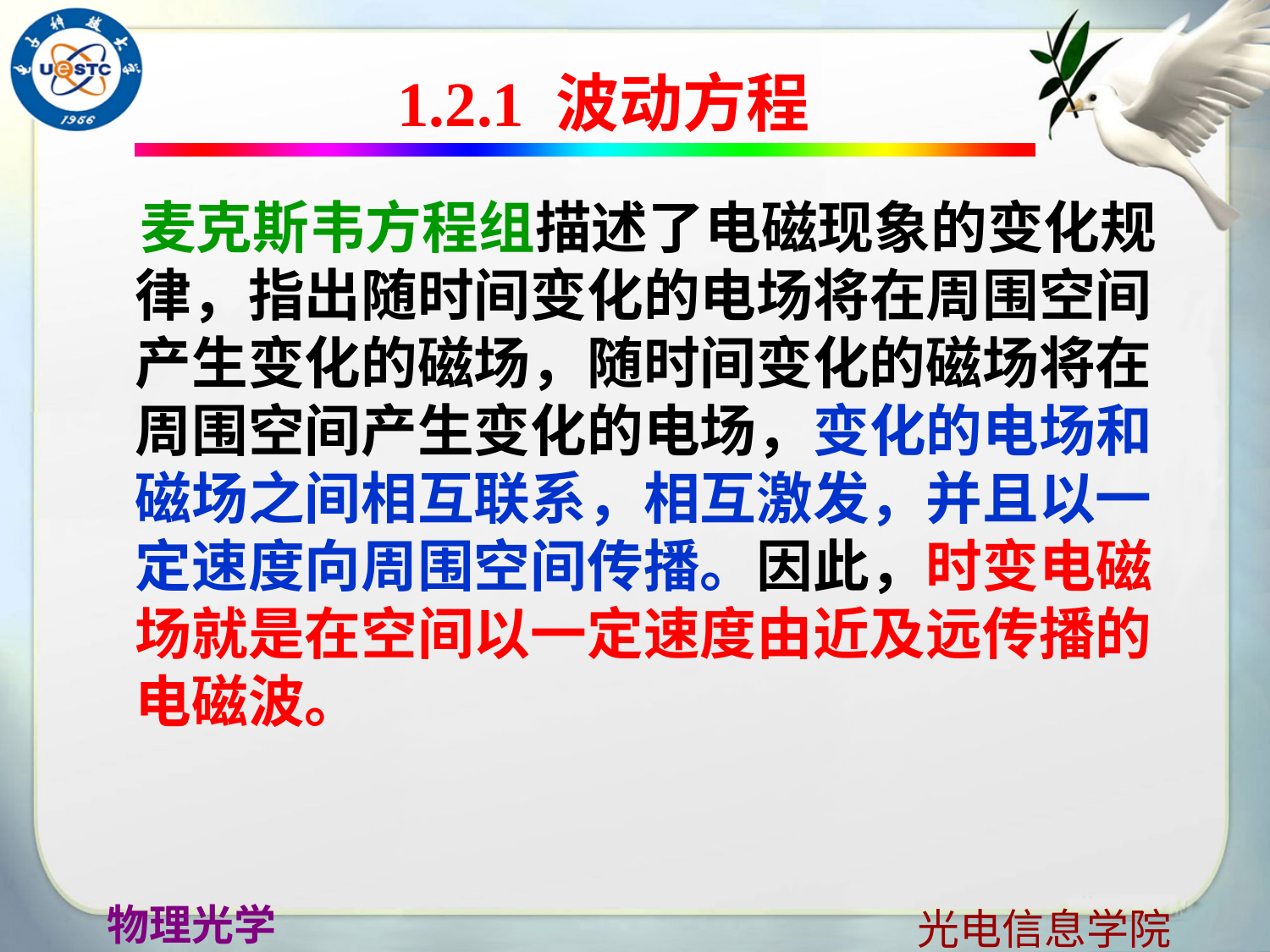

1.2.1 波动方程
   麦克斯韦方程组描述了电磁现象的变化规律，指出随时间变化的电场将在周围空间产生变化的磁场，随时间变化的磁场将在周围空间产生变化的电场，变化的电场和磁场之间相互联系，相互激发，并且以一定速度向周围空间传播。因此，时变电磁场就是在空间以一定速度由近及远传播的电磁波。